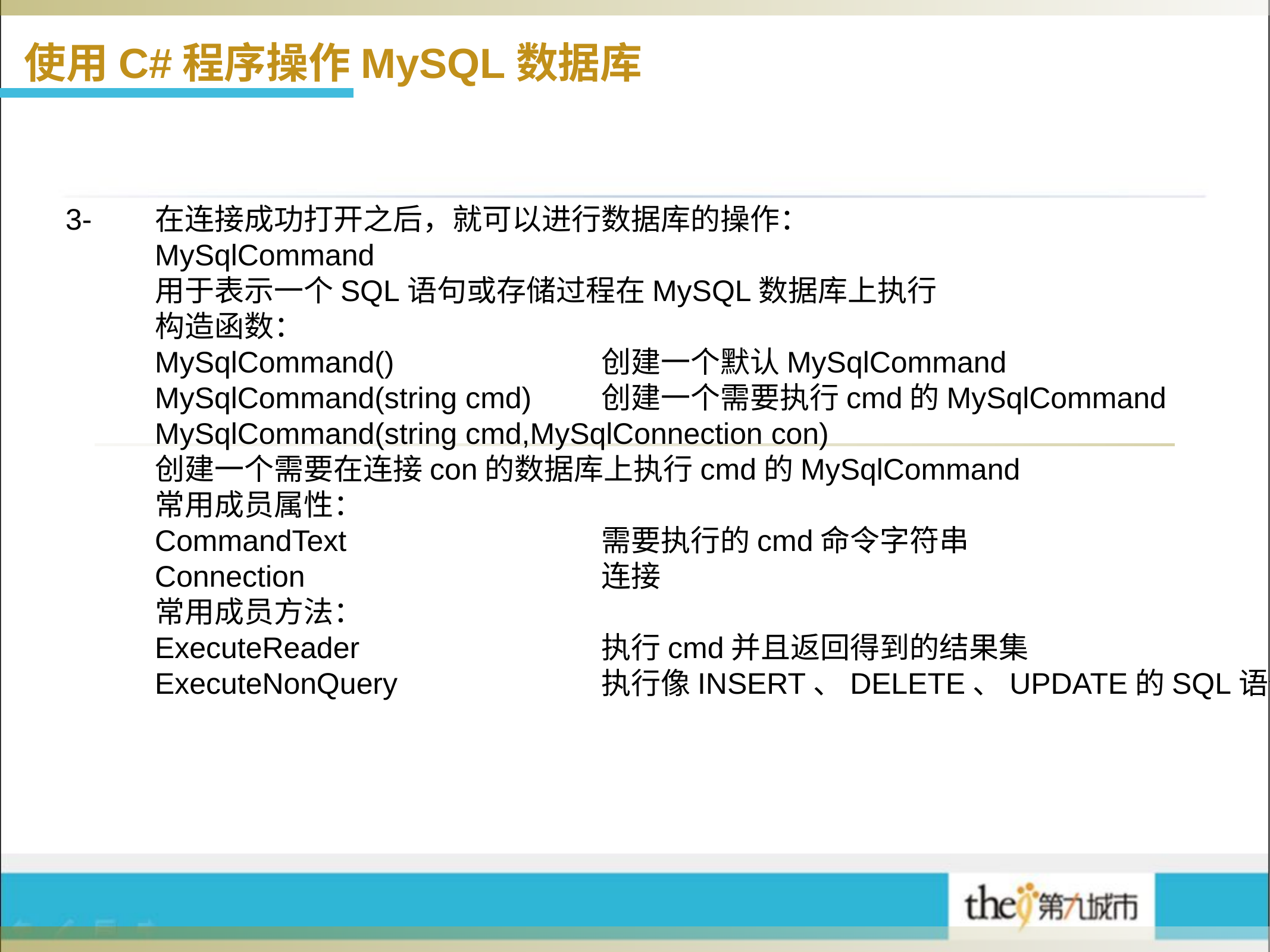

使用C#程序操作MySQL数据库

3-	在连接成功打开之后，就可以进行数据库的操作：
	MySqlCommand
 	用于表示一个SQL语句或存储过程在MySQL数据库上执行
	构造函数：
 	MySqlCommand()			创建一个默认MySqlCommand
	MySqlCommand(string cmd)	创建一个需要执行cmd的MySqlCommand
	MySqlCommand(string cmd,MySqlConnection con)
	创建一个需要在连接con的数据库上执行cmd的MySqlCommand
	常用成员属性：
	CommandText			需要执行的cmd命令字符串
	Connection				连接
	常用成员方法：
	ExecuteReader			执行cmd并且返回得到的结果集
	ExecuteNonQuery			执行像INSERT、DELETE、UPDATE的SQL语句
程序员
秘书